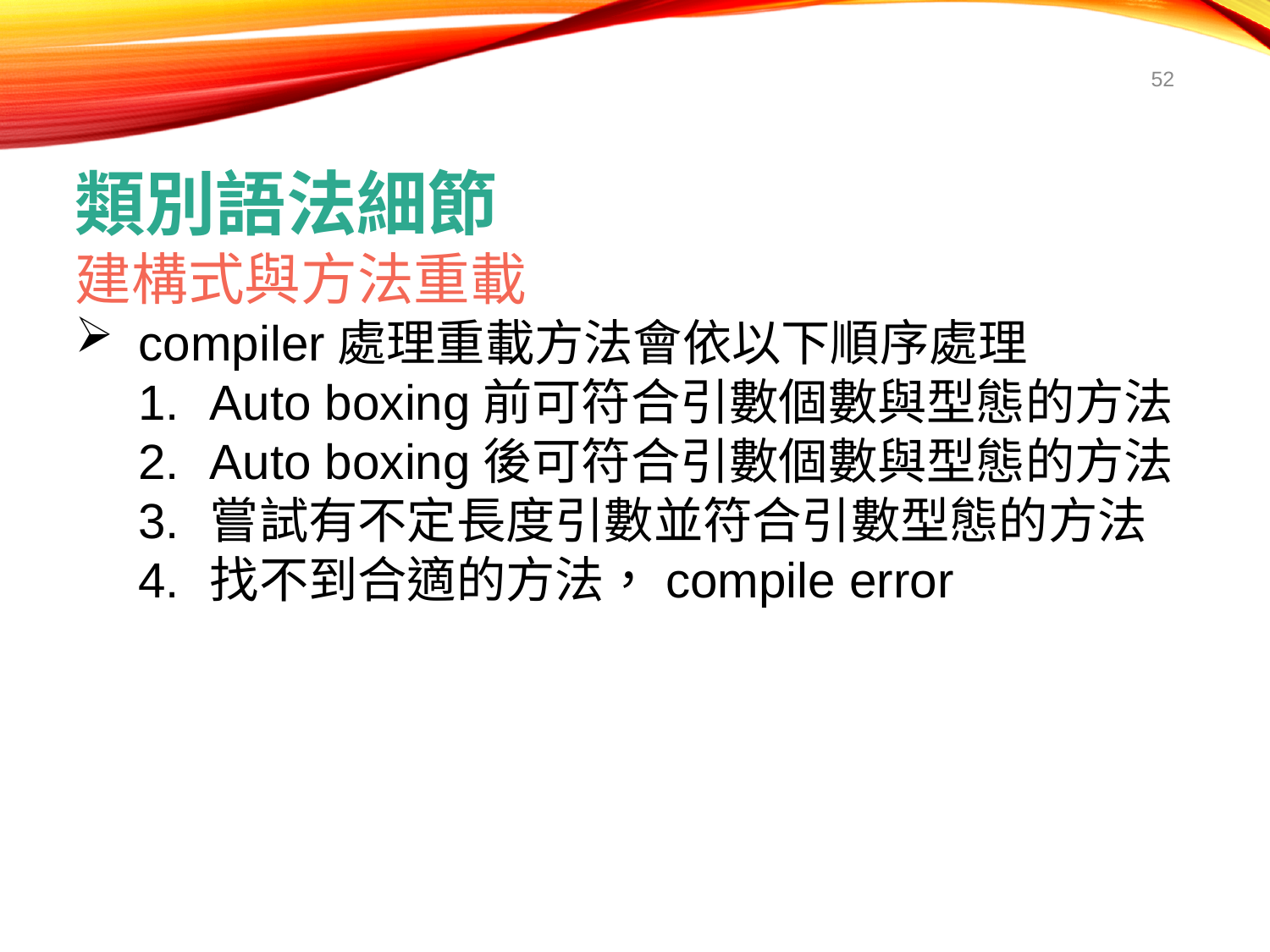

52
類別語法細節
建構式與方法重載
compiler處理重載方法會依以下順序處理
Auto boxing前可符合引數個數與型態的方法
Auto boxing後可符合引數個數與型態的方法
嘗試有不定長度引數並符合引數型態的方法
找不到合適的方法，compile error